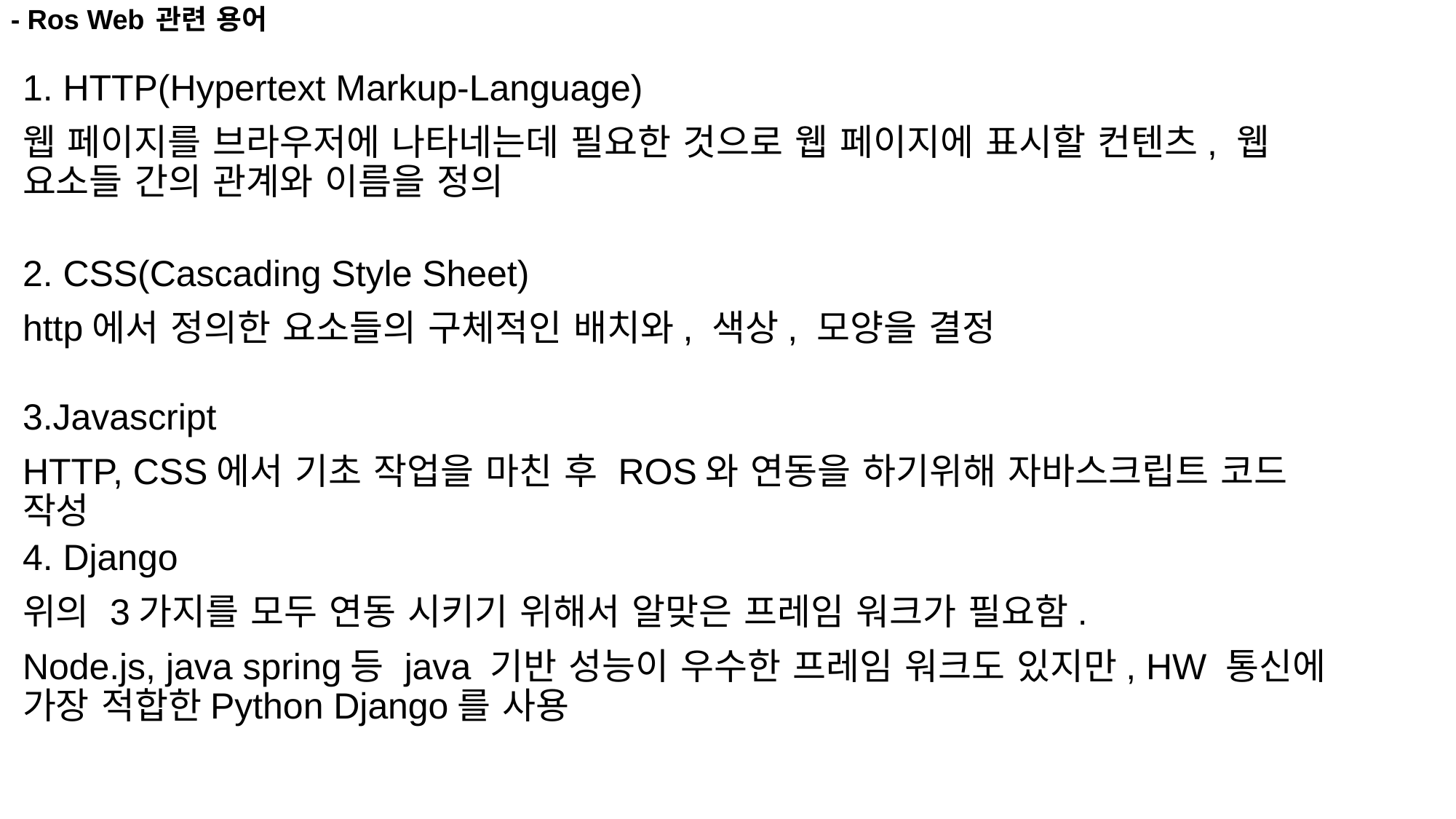

- Ros Web 관련 용어
1. HTTP(Hypertext Markup-Language)
웹 페이지를 브라우저에 나타네는데 필요한 것으로 웹 페이지에 표시할 컨텐츠, 웹 요소들 간의 관계와 이름을 정의

2. CSS(Cascading Style Sheet)
http에서 정의한 요소들의 구체적인 배치와, 색상, 모양을 결정
3.Javascript
HTTP, CSS에서 기초 작업을 마친 후 ROS와 연동을 하기위해 자바스크립트 코드 작성
4. Django
위의 3가지를 모두 연동 시키기 위해서 알맞은 프레임 워크가 필요함.
Node.js, java spring등 java 기반 성능이 우수한 프레임 워크도 있지만, HW 통신에 가장 적합한Python Django를 사용